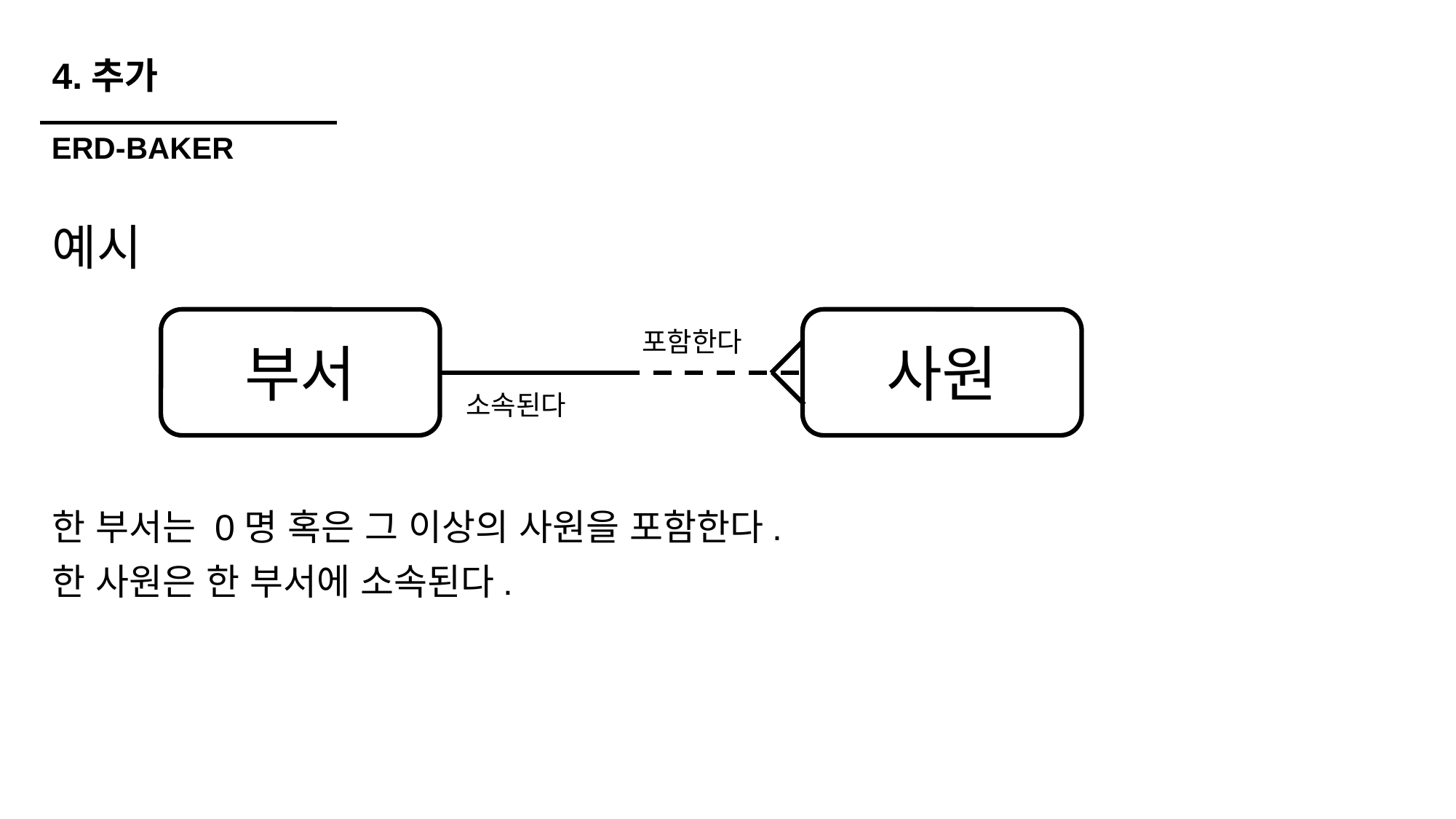

# 4.추가
ERD-BAKER
예시

한 부서는 0명 혹은 그 이상의 사원을 포함한다.
한 사원은 한 부서에 소속된다.
부서
사원
포함한다
소속된다